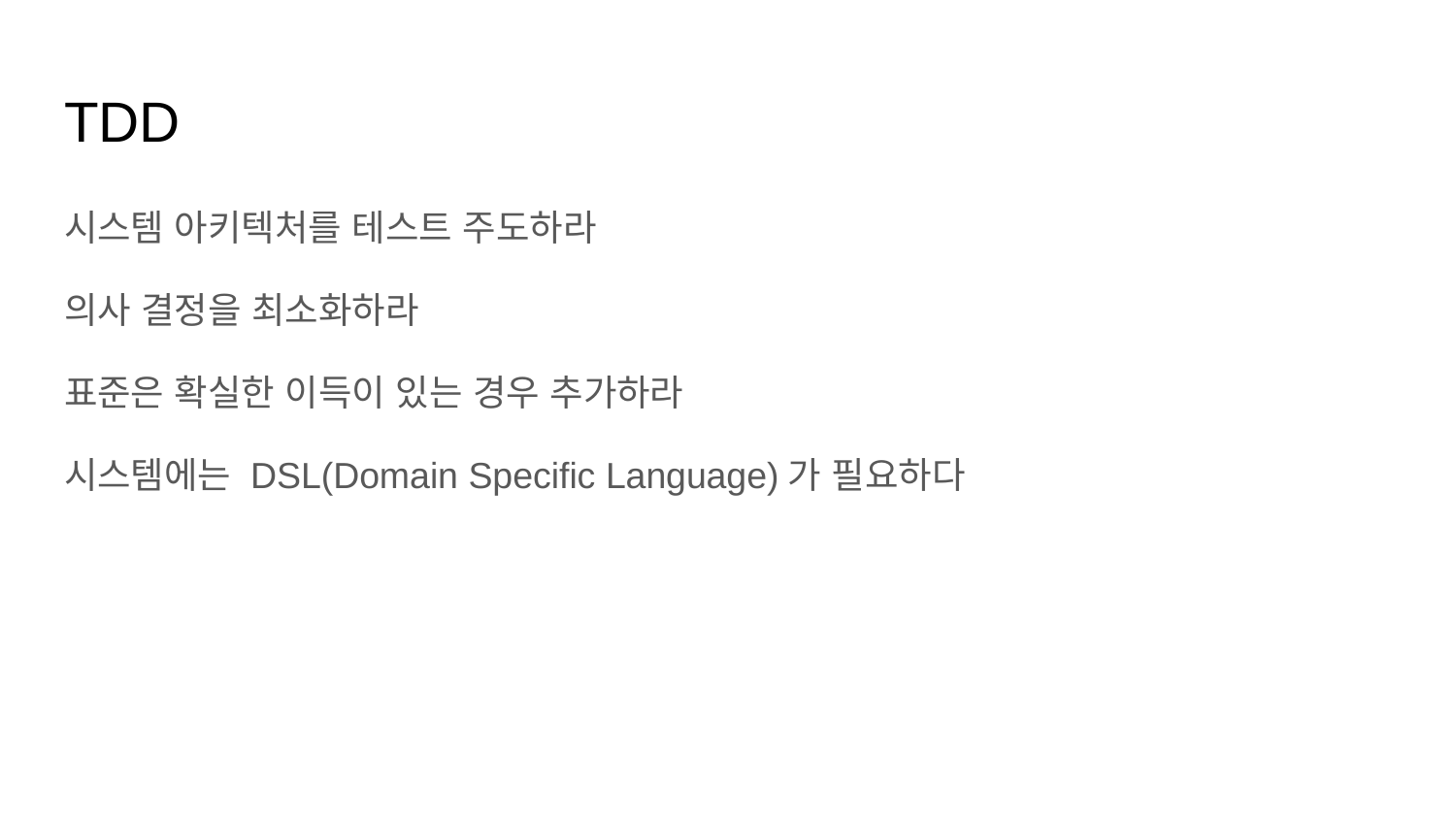

# TDD
시스템 아키텍처를 테스트 주도하라
의사 결정을 최소화하라
표준은 확실한 이득이 있는 경우 추가하라
시스템에는 DSL(Domain Specific Language)가 필요하다